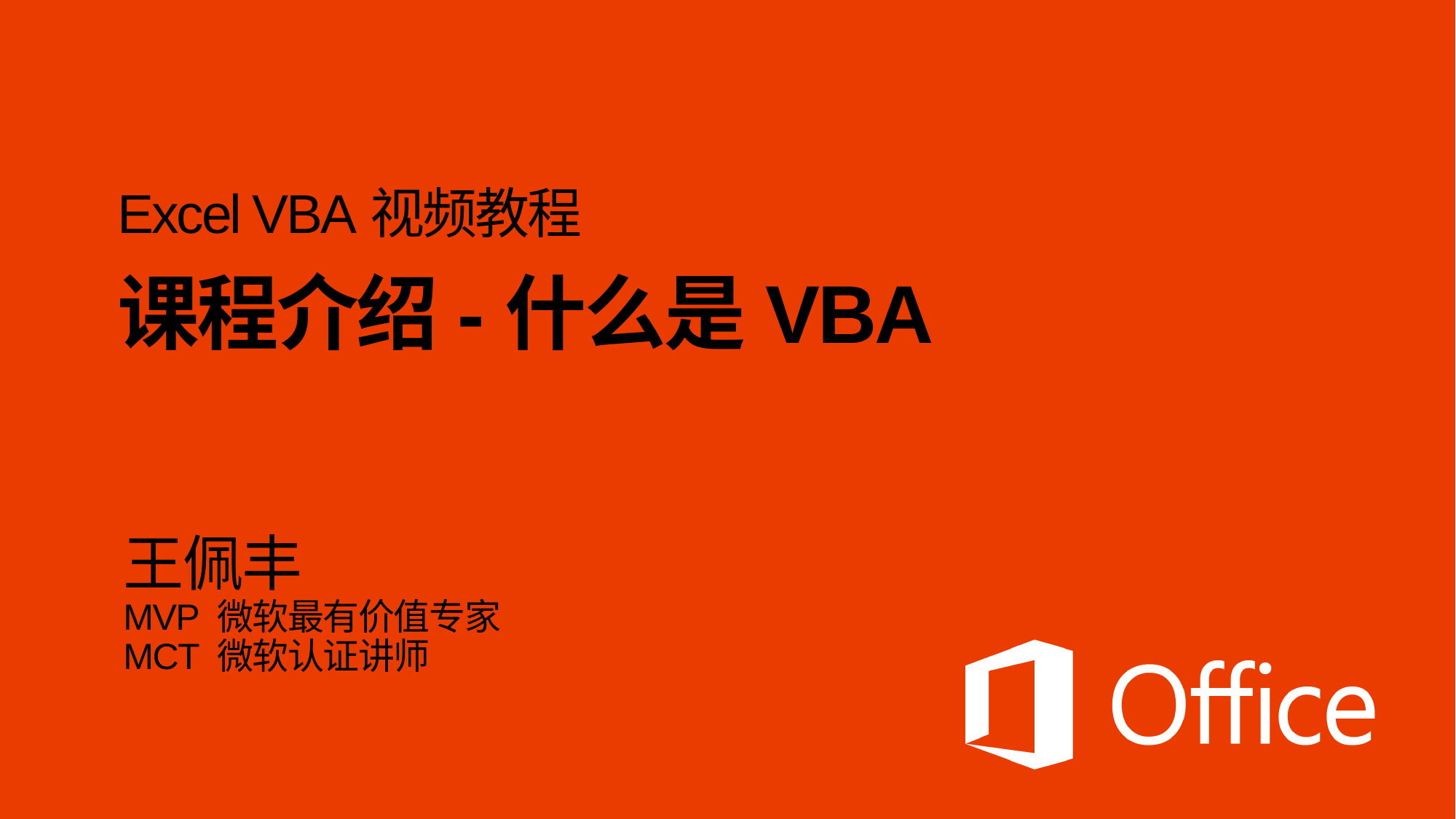

# Excel VBA视频教程 课程介绍-什么是VBA
王佩丰
MVP 微软最有价值专家
MCT 微软认证讲师